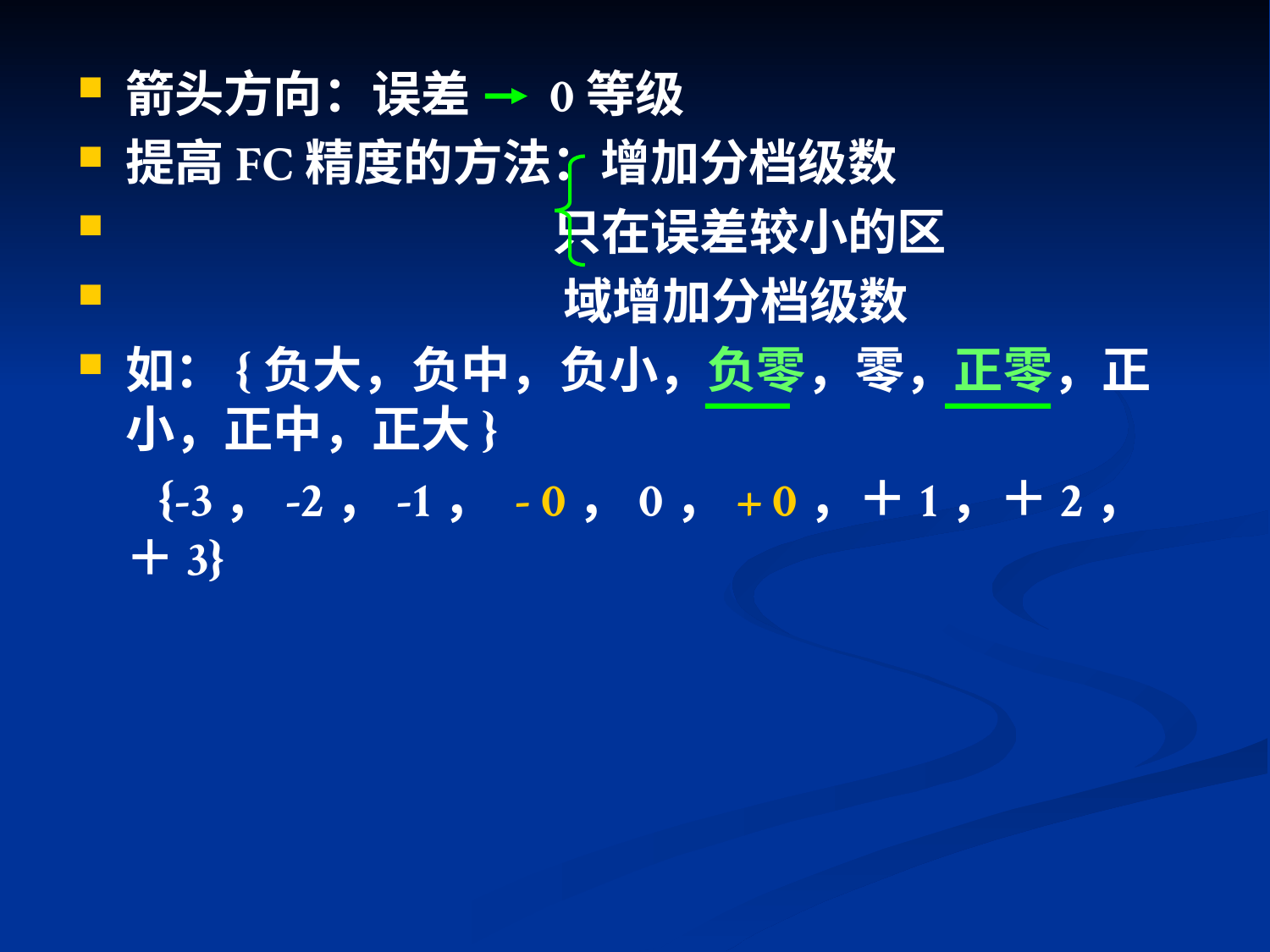

箭头方向：误差      0等级
提高FC精度的方法：增加分档级数
                                     只在误差较小的区
                                      域增加分档级数
如：{负大，负中，负小，负零，零，正零，正小，正中，正大}
        {-3，-2，-1， - 0，0，+ 0，＋1，＋2，＋3}